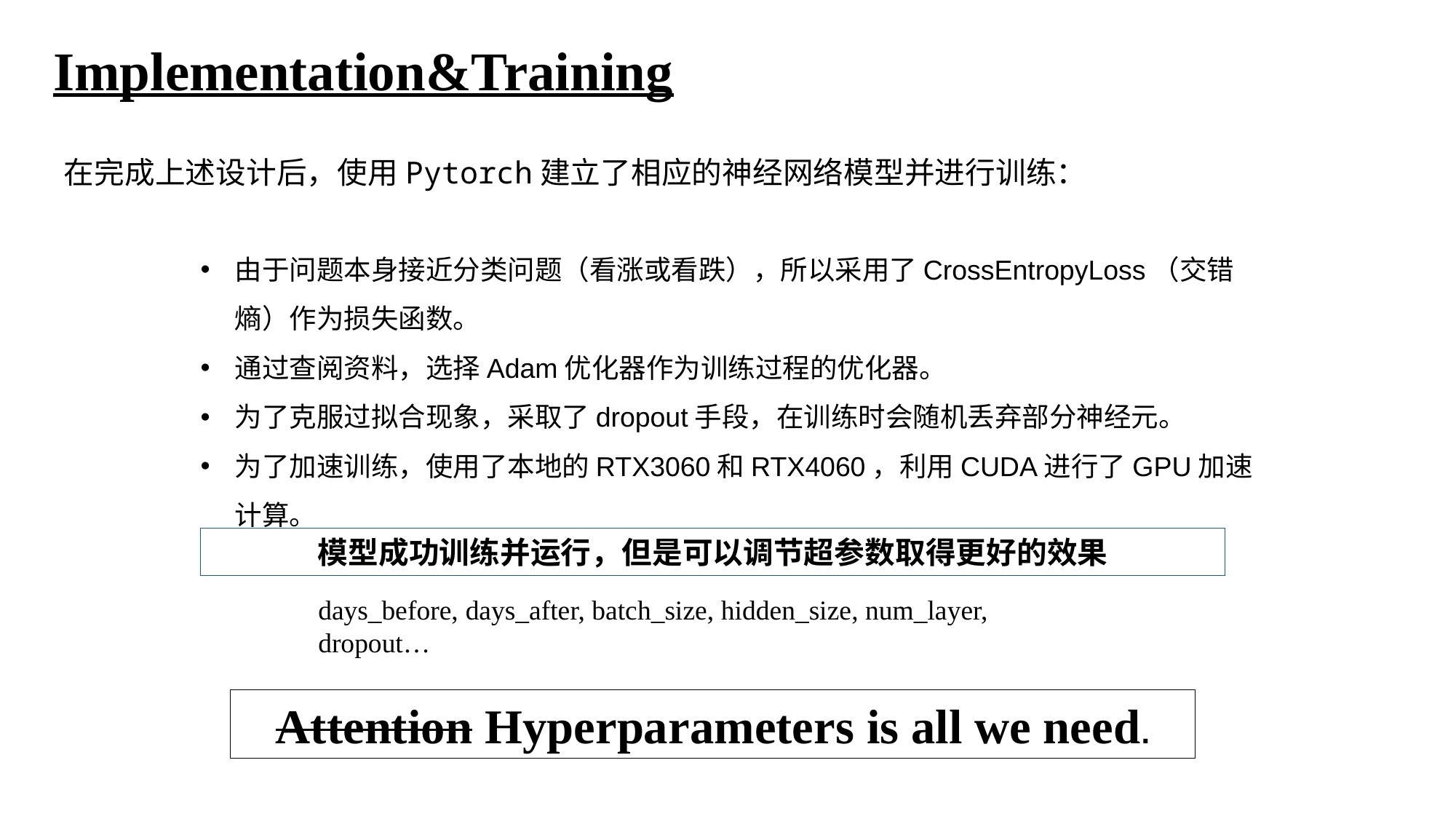

# Implementation&Training
在完成上述设计后，使用Pytorch建立了相应的神经网络模型并进行训练：
由于问题本身接近分类问题（看涨或看跌），所以采用了CrossEntropyLoss（交错熵）作为损失函数。
通过查阅资料，选择Adam优化器作为训练过程的优化器。
为了克服过拟合现象，采取了dropout手段，在训练时会随机丢弃部分神经元。
为了加速训练，使用了本地的RTX3060和RTX4060，利用CUDA进行了GPU加速计算。
模型成功训练并运行，但是可以调节超参数取得更好的效果
days_before, days_after, batch_size, hidden_size, num_layer, dropout…
Attention Hyperparameters is all we need.